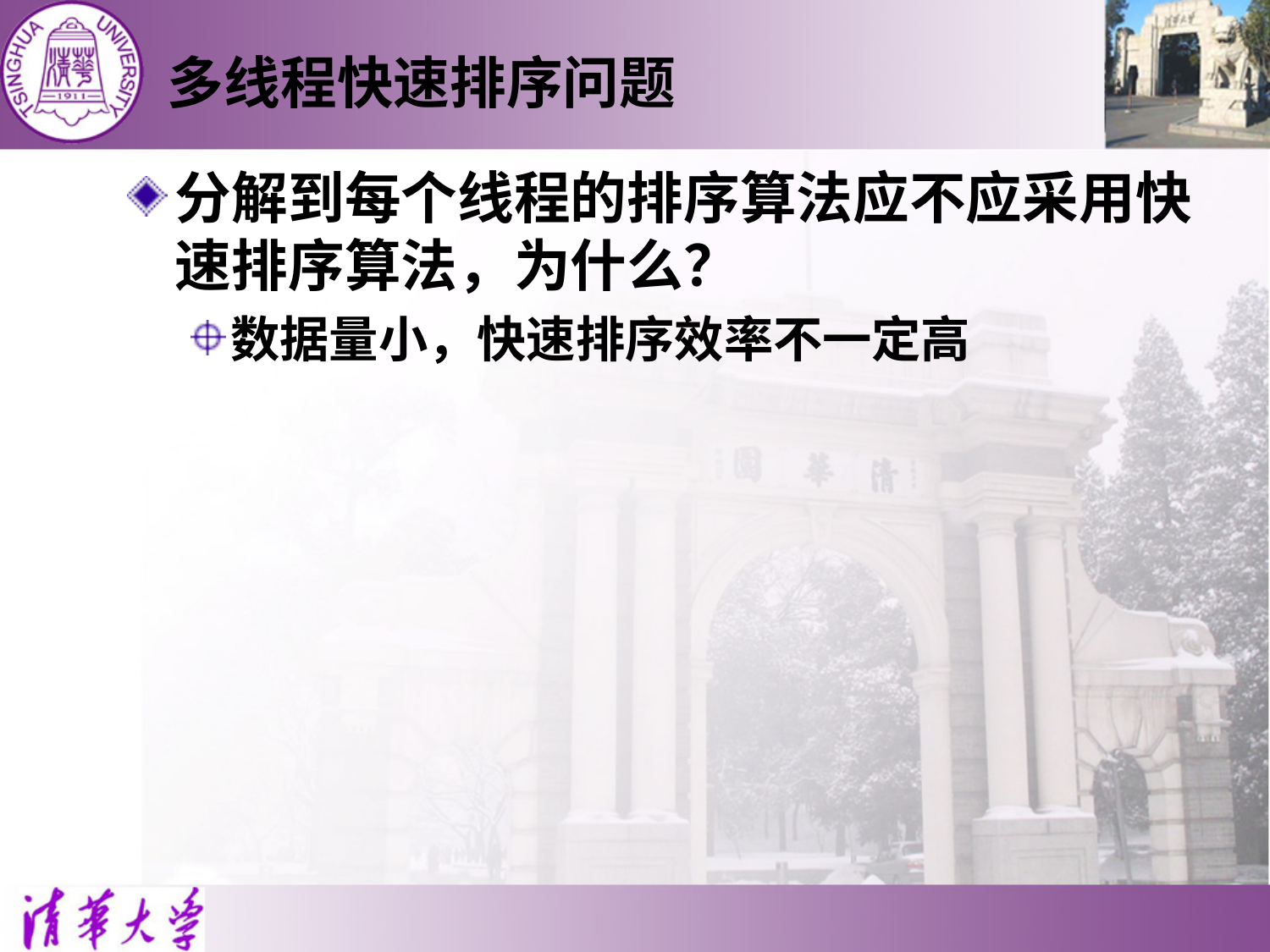

# 多线程快速排序问题
分解到每个线程的排序算法应不应采用快速排序算法，为什么？
数据量小，快速排序效率不一定高